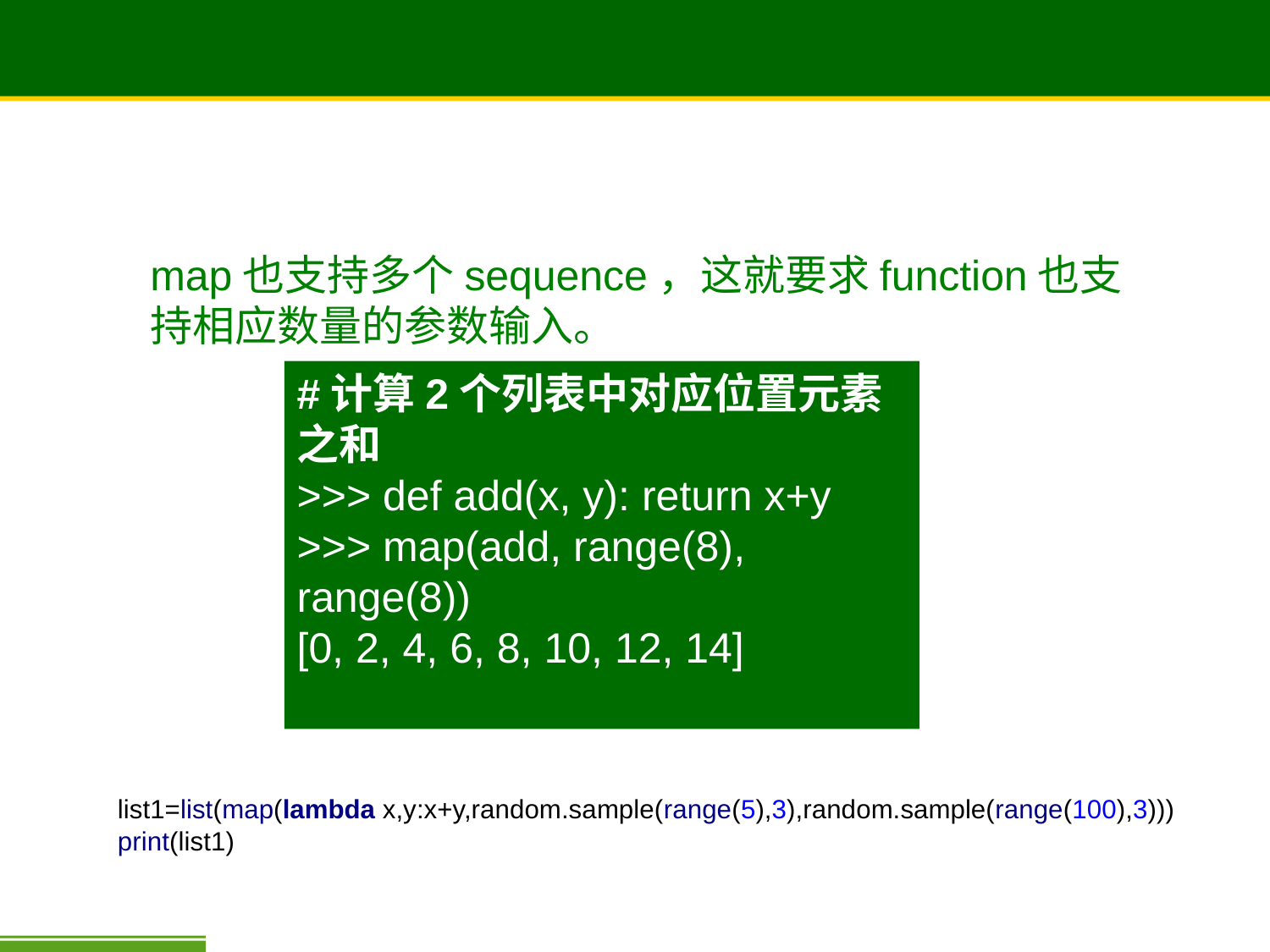

map也支持多个sequence，这就要求function也支持相应数量的参数输入。
#计算2个列表中对应位置元素之和
>>> def add(x, y): return x+y 
>>> map(add, range(8), range(8)) 
[0, 2, 4, 6, 8, 10, 12, 14]

list1=list(map(lambda x,y:x+y,random.sample(range(5),3),random.sample(range(100),3)))
print(list1)